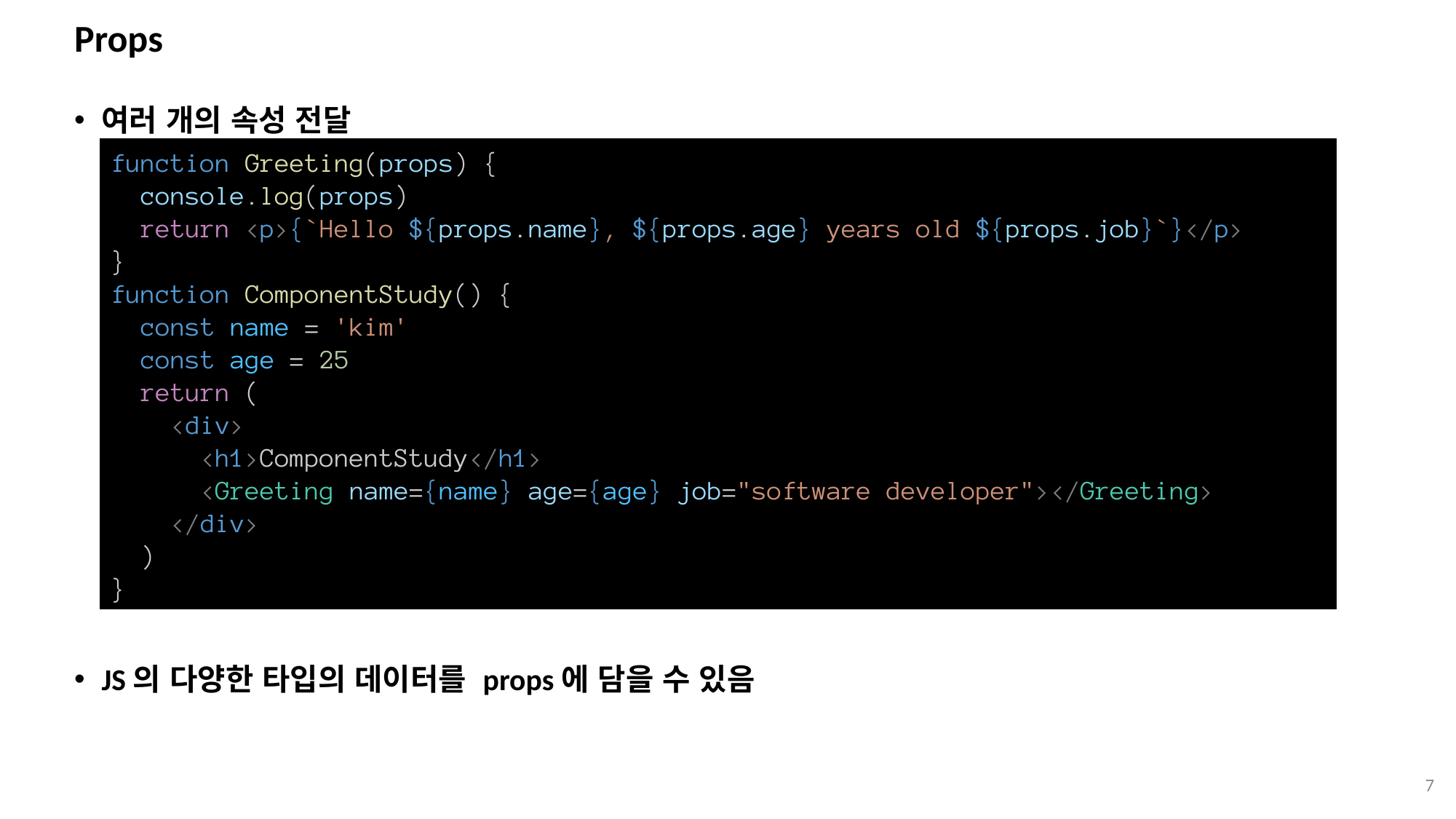

# Props
여러 개의 속성 전달

JS의 다양한 타입의 데이터를 props에 담을 수 있음

function Greeting(props) {
  console.log(props)
  return <p>{`Hello ${props.name}, ${props.age} years old ${props.job}`}</p>
}
function ComponentStudy() {
  const name = 'kim'
  const age = 25
  return (
    <div>
      <h1>ComponentStudy</h1>
      <Greeting name={name} age={age} job="software developer"></Greeting>
    </div>
  )
}
7